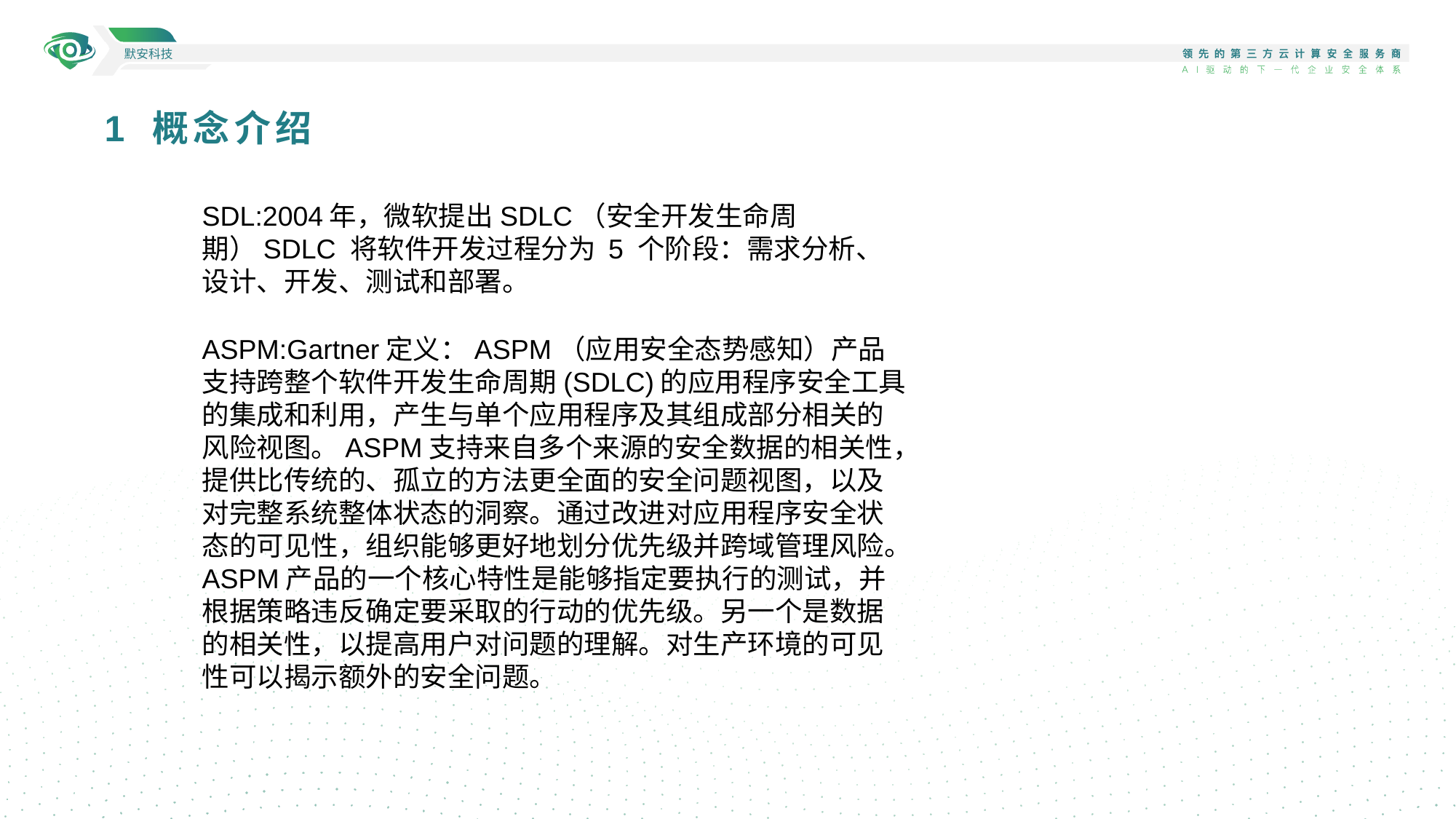

1 概念介绍
SDL:2004年，微软提出SDLC（安全开发生命周期）SDLC 将软件开发过程分为 5 个阶段：需求分析、设计、开发、测试和部署。
ASPM:Gartner定义：ASPM（应用安全态势感知）产品支持跨整个软件开发生命周期(SDLC)的应用程序安全工具的集成和利用，产生与单个应用程序及其组成部分相关的风险视图。ASPM支持来自多个来源的安全数据的相关性，提供比传统的、孤立的方法更全面的安全问题视图，以及对完整系统整体状态的洞察。通过改进对应用程序安全状态的可见性，组织能够更好地划分优先级并跨域管理风险。ASPM产品的一个核心特性是能够指定要执行的测试，并根据策略违反确定要采取的行动的优先级。另一个是数据的相关性，以提高用户对问题的理解。对生产环境的可见性可以揭示额外的安全问题。